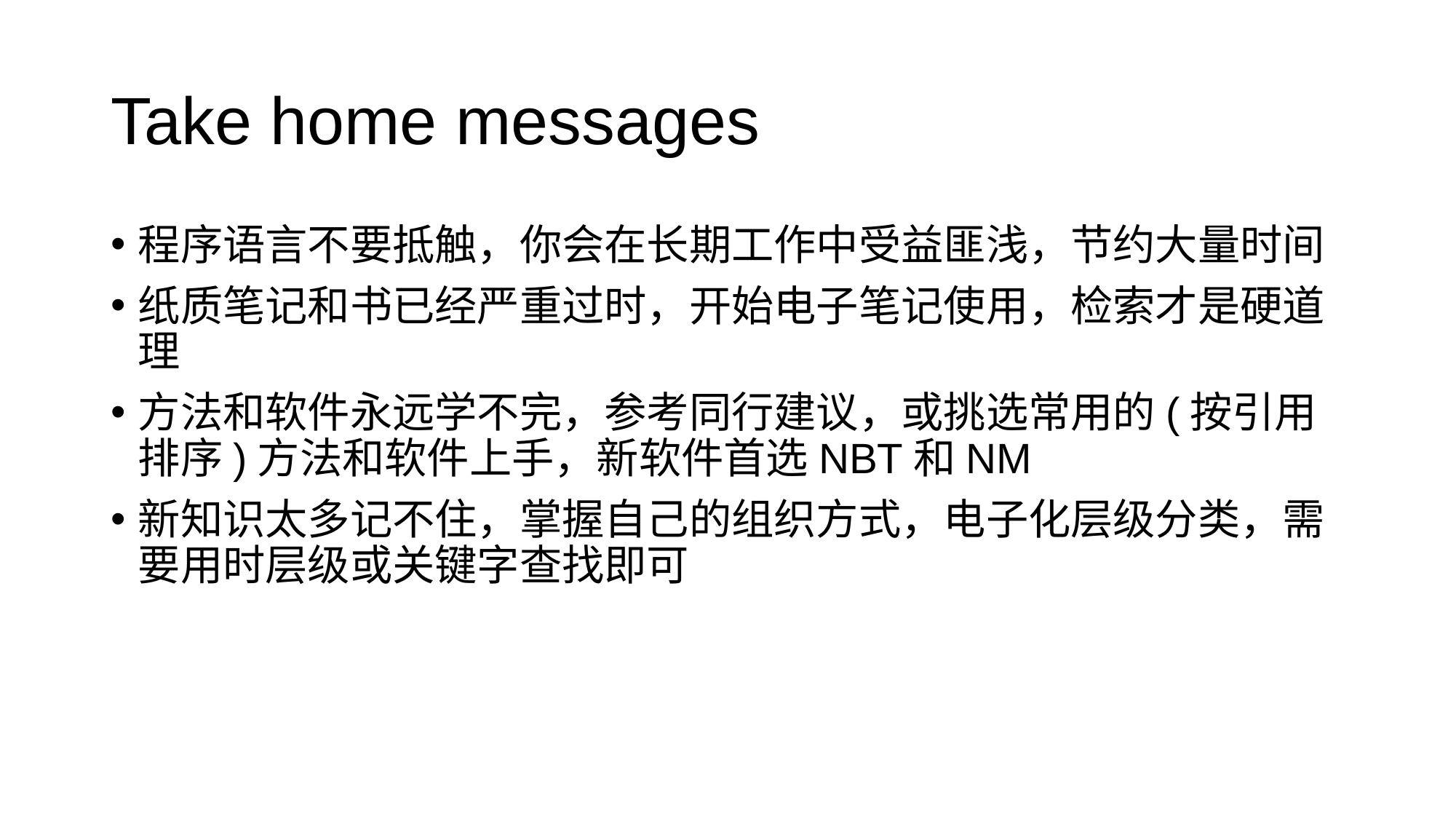

# Take home messages
程序语言不要抵触，你会在长期工作中受益匪浅，节约大量时间
纸质笔记和书已经严重过时，开始电子笔记使用，检索才是硬道理
方法和软件永远学不完，参考同行建议，或挑选常用的(按引用排序)方法和软件上手，新软件首选NBT和NM
新知识太多记不住，掌握自己的组织方式，电子化层级分类，需要用时层级或关键字查找即可